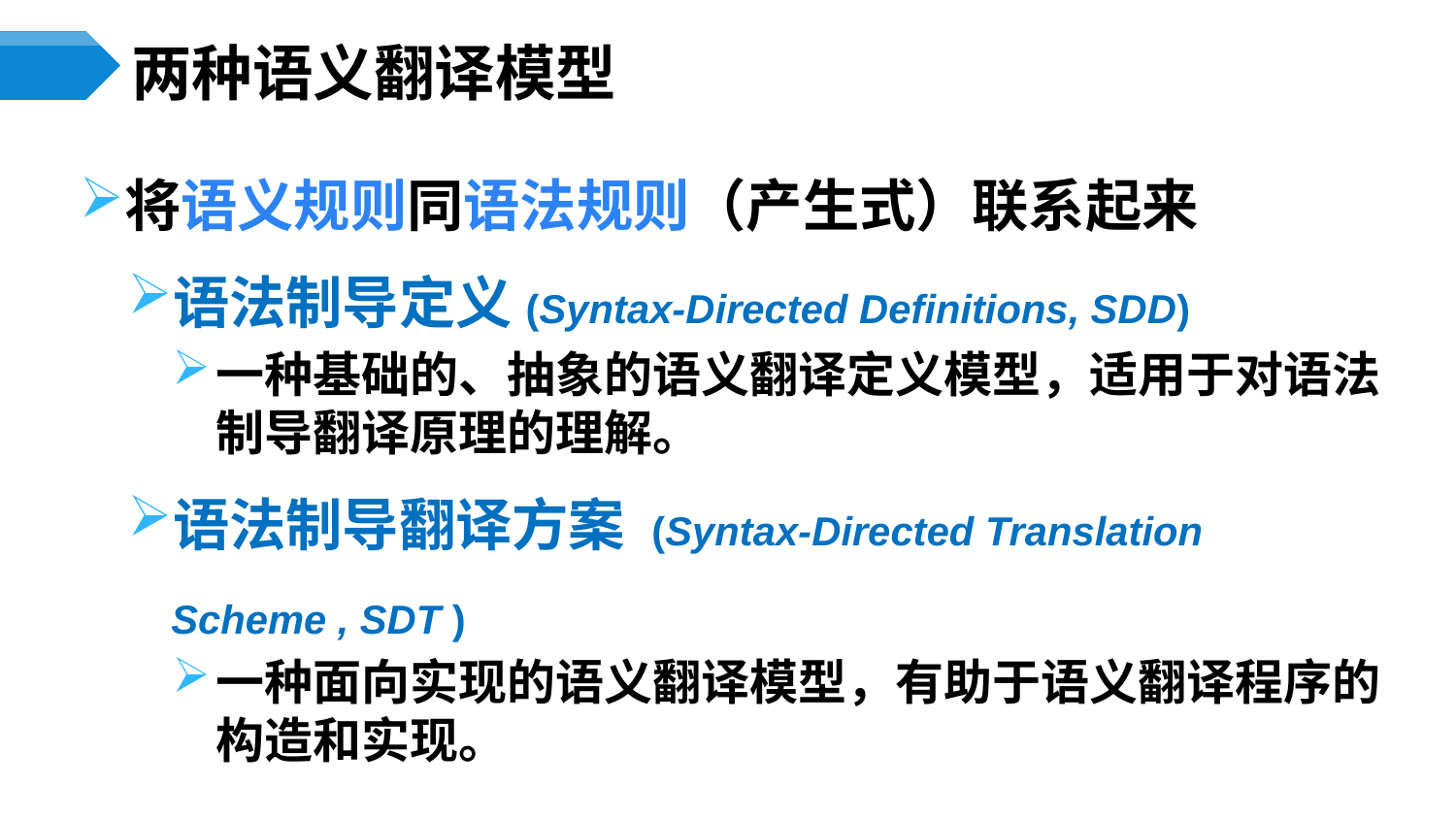

# 两种语义翻译模型
将语义规则同语法规则（产生式）联系起来
语法制导定义(Syntax-Directed Definitions, SDD)
一种基础的、抽象的语义翻译定义模型，适用于对语法制导翻译原理的理解。
语法制导翻译方案 (Syntax-Directed Translation Scheme , SDT )
一种面向实现的语义翻译模型，有助于语义翻译程序的构造和实现。